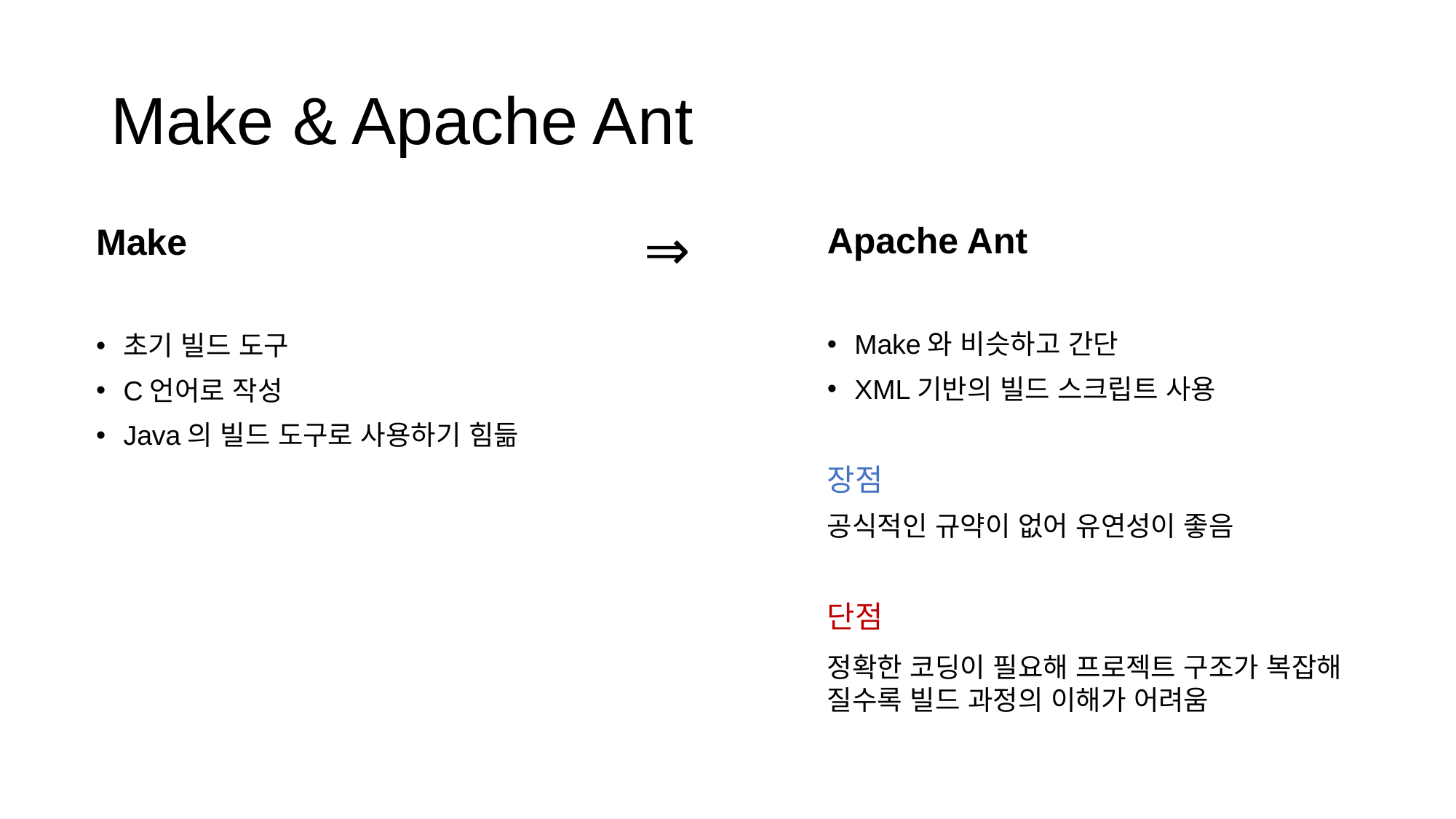

# Make & Apache Ant
⇒
Apache Ant

Make와 비슷하고 간단
XML기반의 빌드 스크립트 사용

장점
공식적인 규약이 없어 유연성이 좋음

단점
정확한 코딩이 필요해 프로젝트 구조가 복잡해 질수록 빌드 과정의 이해가 어려움
Make

초기 빌드 도구
C언어로 작성
Java의 빌드 도구로 사용하기 힘듦